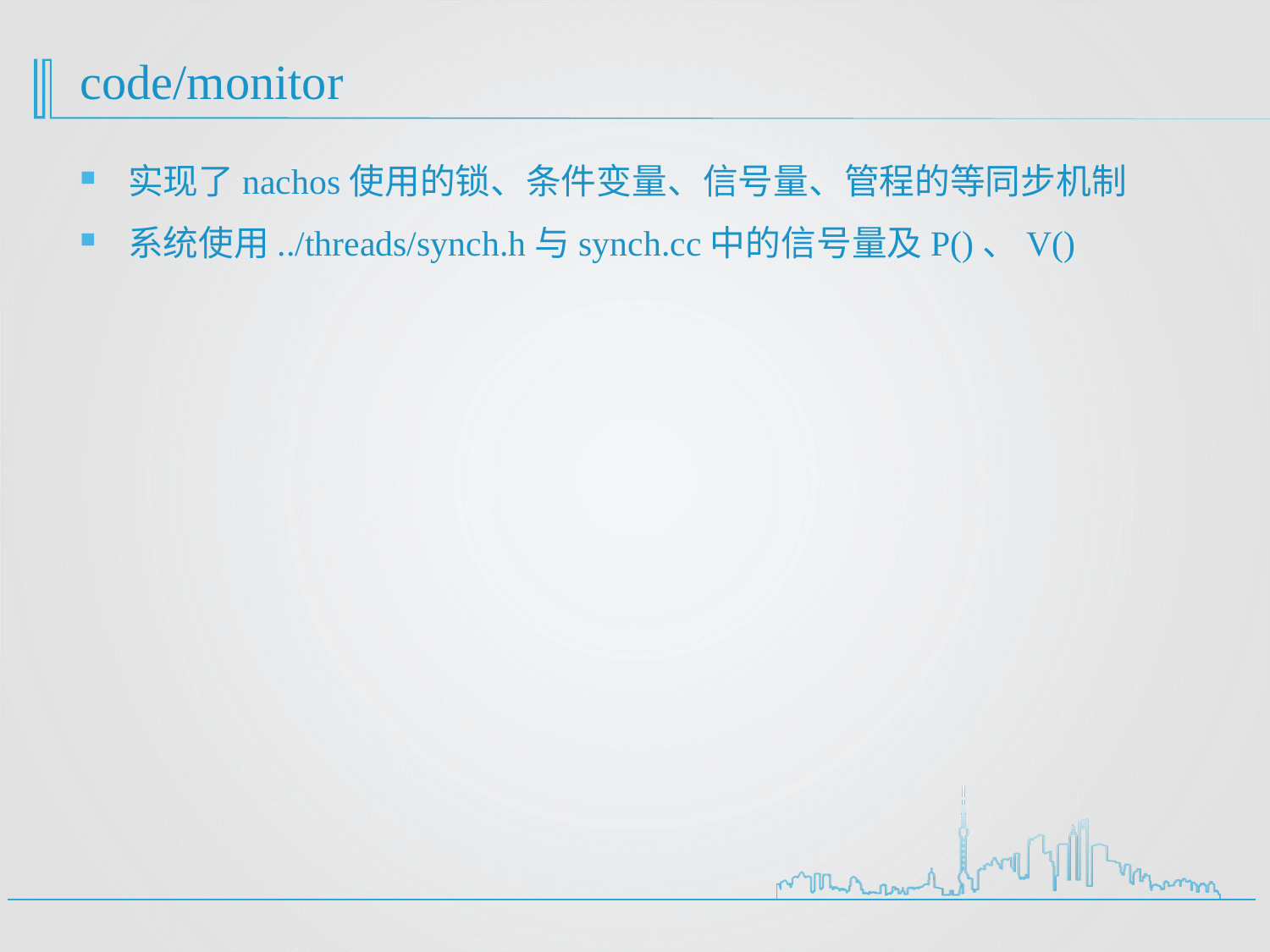

# code/monitor
实现了nachos使用的锁、条件变量、信号量、管程的等同步机制
系统使用../threads/synch.h与synch.cc中的信号量及P()、V()